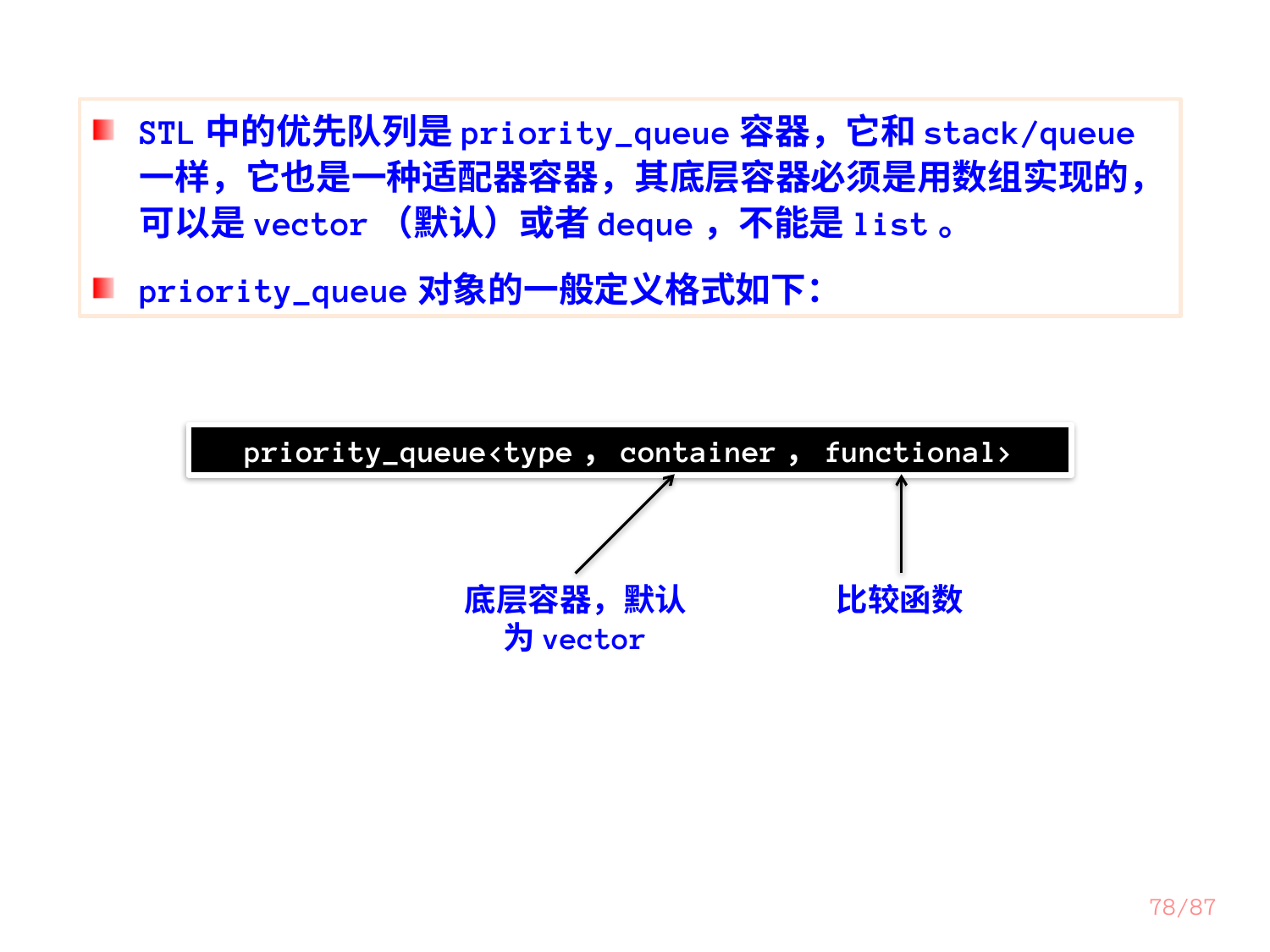

STL中的优先队列是priority_queue容器，它和stack/queue一样，它也是一种适配器容器，其底层容器必须是用数组实现的，可以是vector（默认）或者deque，不能是list。
priority_queue对象的一般定义格式如下：
priority_queue<type，container，functional>
底层容器，默认为vector
比较函数
78/87